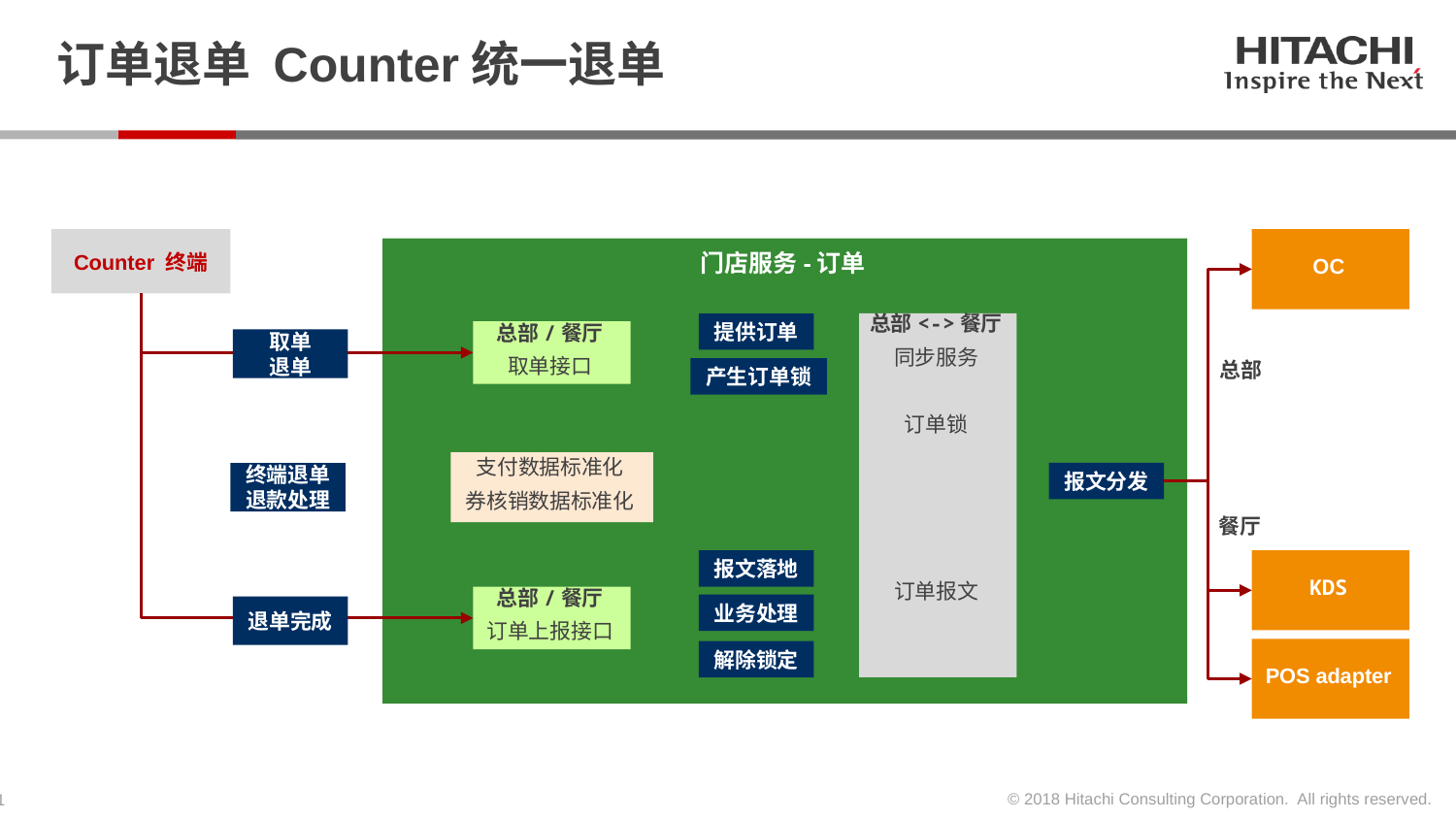

# 订单退单 Counter统一退单
Counter 终端
OC
门店服务-订单
提供订单
总部<->餐厅
同步服务

订单锁

订单报文
总部/餐厅
取单接口
取单
退单
总部
产生订单锁
支付数据标准化
券核销数据标准化
报文分发
终端退单退款处理
餐厅
报文落地
KDS
总部/餐厅
订单上报接口
业务处理
退单完成
POS adapter
解除锁定